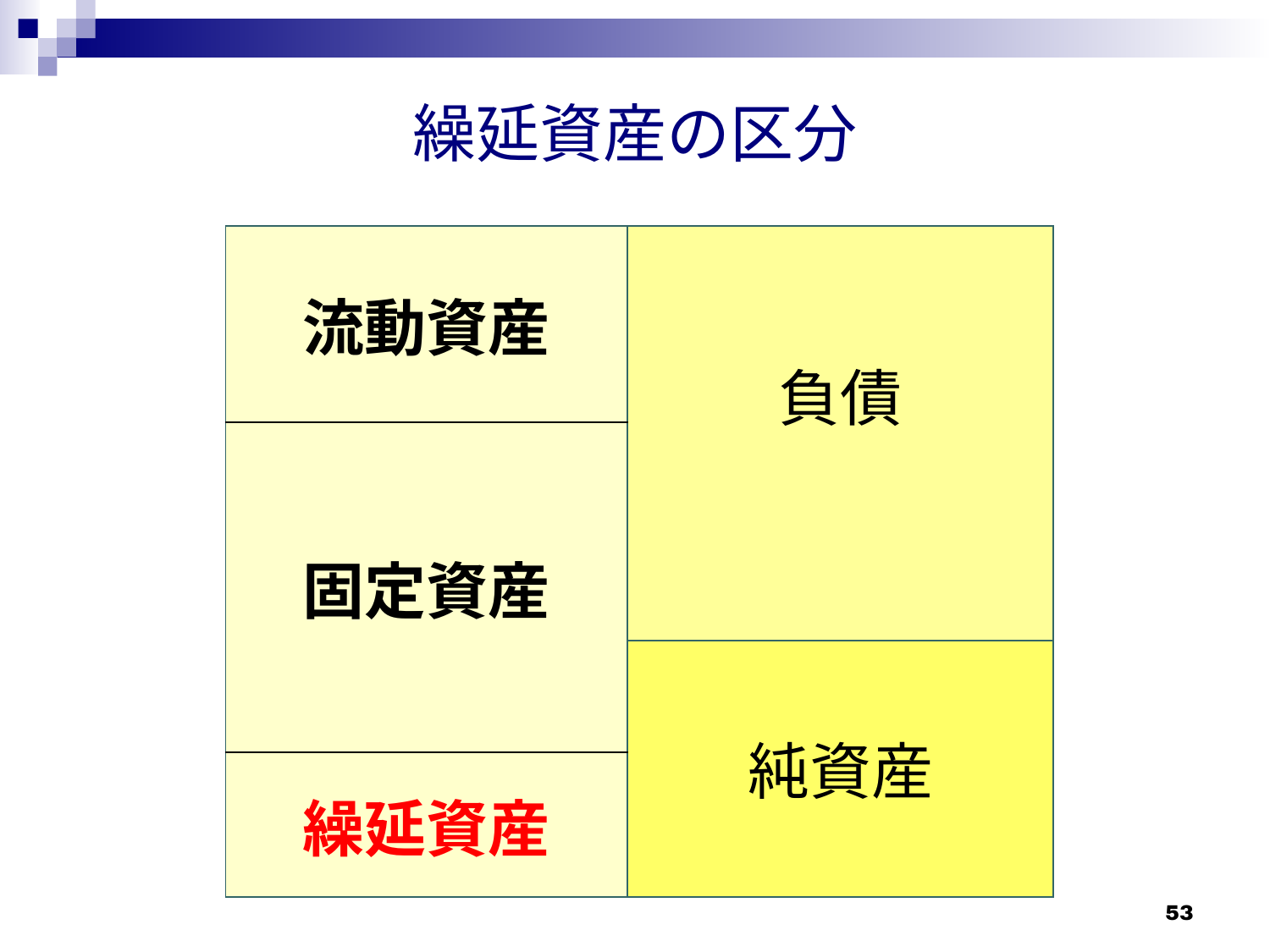

# 繰延資産の区分
|  | 流動資産 | 負債 |  |
| --- | --- | --- | --- |
|  | 固定資産 |  |  |
|  |  | 純資産 |  |
|  | 繰延資産 |  |  |
53